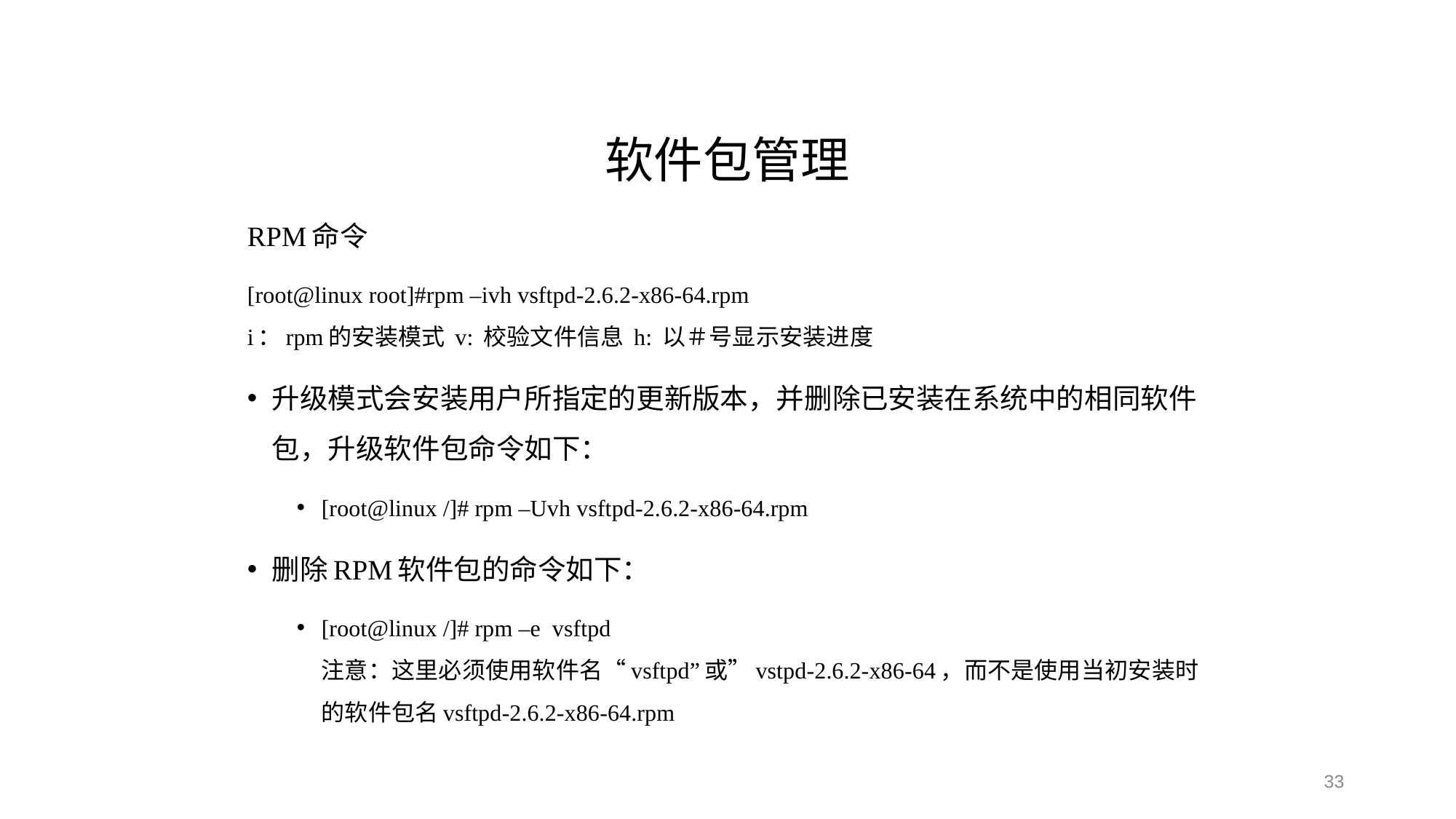

软件包管理
RPM命令
[root@linux root]#rpm –ivh vsftpd-2.6.2-x86-64.rpm
i：rpm的安装模式 v: 校验文件信息 h: 以＃号显示安装进度
升级模式会安装用户所指定的更新版本，并删除已安装在系统中的相同软件包，升级软件包命令如下：
[root@linux /]# rpm –Uvh vsftpd-2.6.2-x86-64.rpm
删除RPM软件包的命令如下：
[root@linux /]# rpm –e  vsftpd
注意：这里必须使用软件名“vsftpd”或”vstpd-2.6.2-x86-64，而不是使用当初安装时的软件包名vsftpd-2.6.2-x86-64.rpm

33